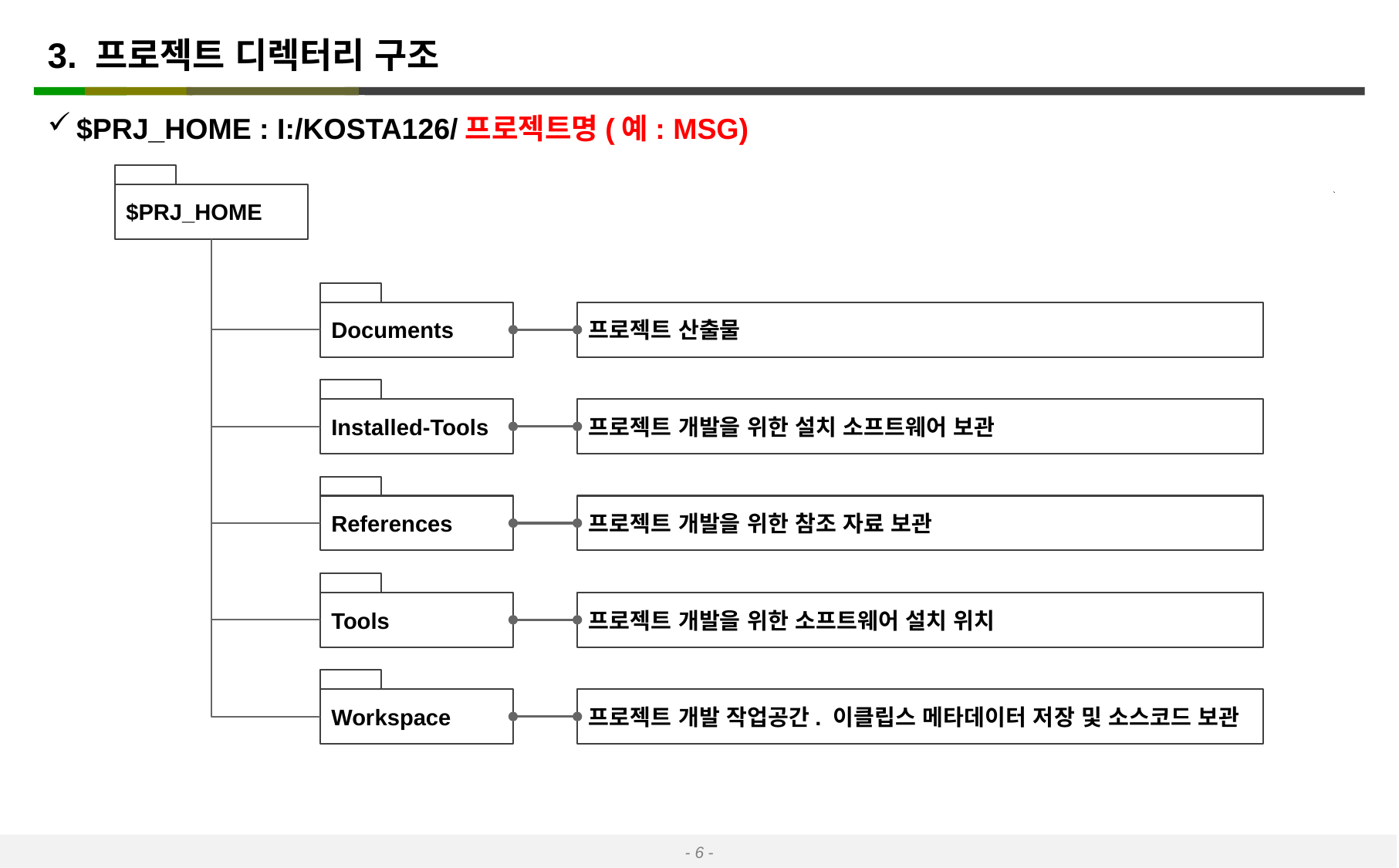

# 3. 프로젝트 디렉터리 구조
$PRJ_HOME : I:/KOSTA126/프로젝트명(예: MSG)

$PRJ_HOME

Documents
프로젝트 산출물

Installed-Tools
프로젝트 개발을 위한 설치 소프트웨어 보관

References
프로젝트 개발을 위한 참조 자료 보관

Tools
프로젝트 개발을 위한 소프트웨어 설치 위치

Workspace
프로젝트 개발 작업공간. 이클립스 메타데이터 저장 및 소스코드 보관